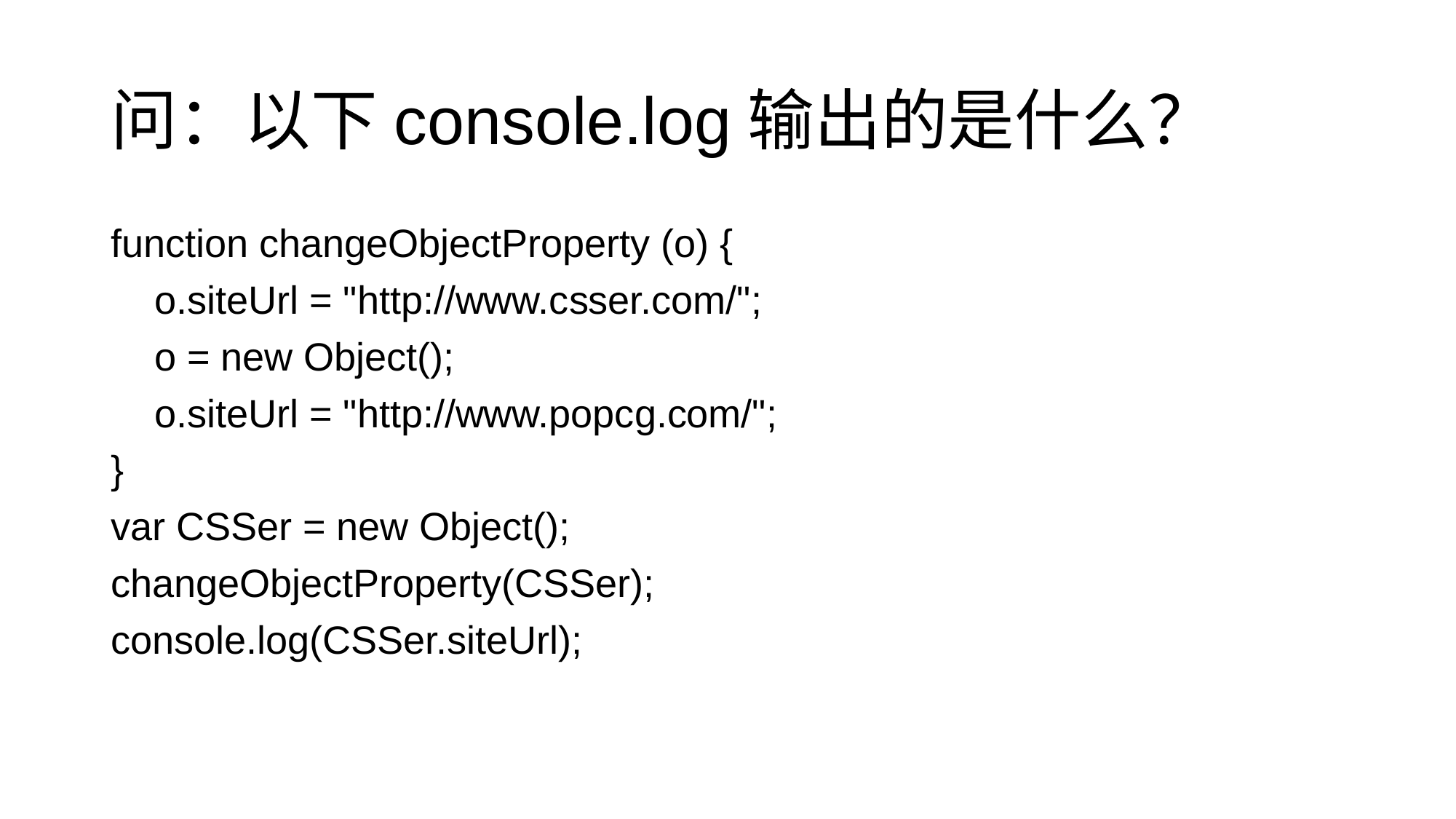

# 问：以下console.log输出的是什么？
function changeObjectProperty (o) {
    o.siteUrl = "http://www.csser.com/";
    o = new Object();
    o.siteUrl = "http://www.popcg.com/";
}
var CSSer = new Object();
changeObjectProperty(CSSer);
console.log(CSSer.siteUrl);